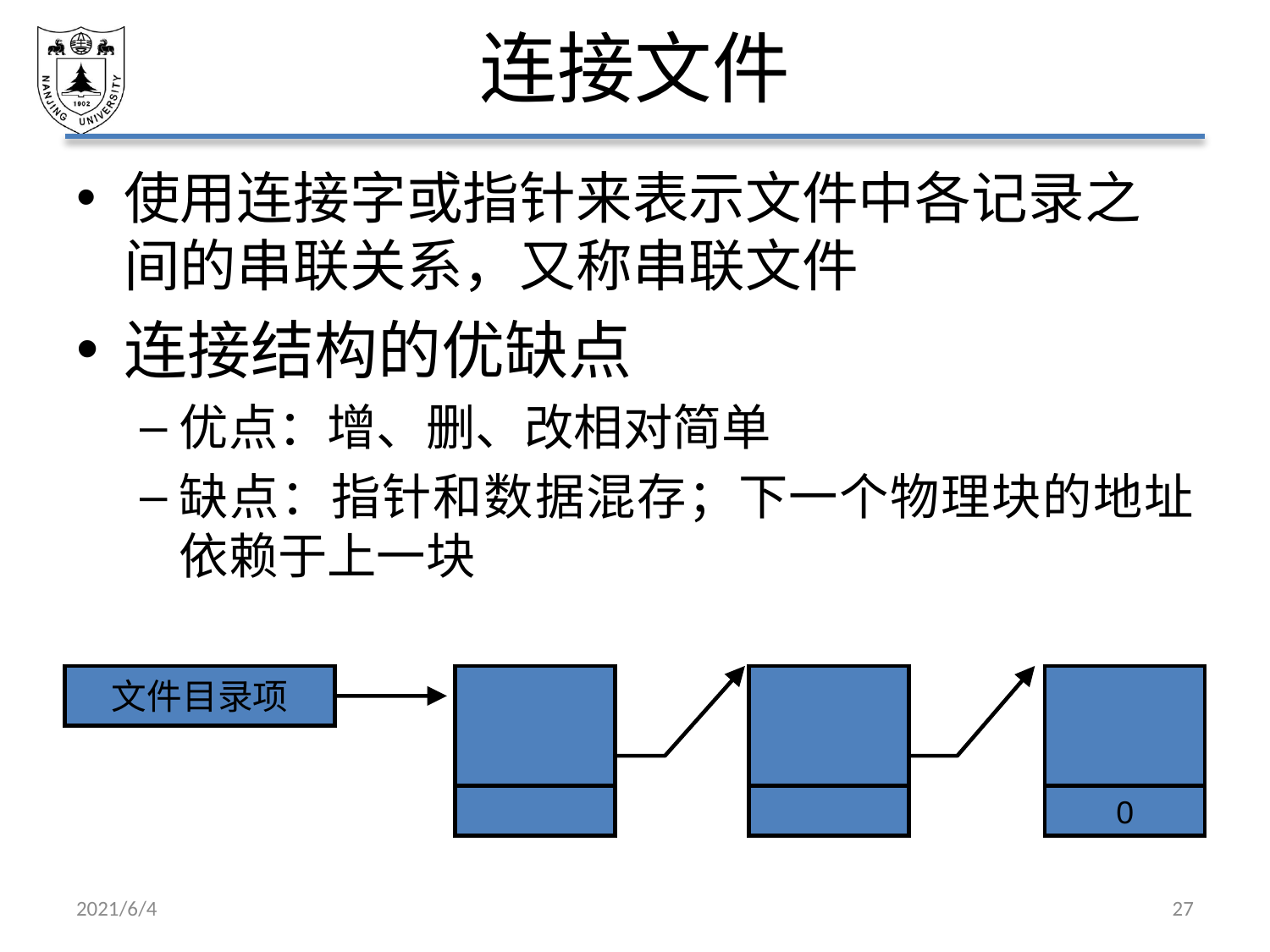

# 连接文件
使用连接字或指针来表示文件中各记录之间的串联关系，又称串联文件
连接结构的优缺点
优点：增、删、改相对简单
缺点：指针和数据混存；下一个物理块的地址依赖于上一块

文件目录项

0

2021/6/4
27